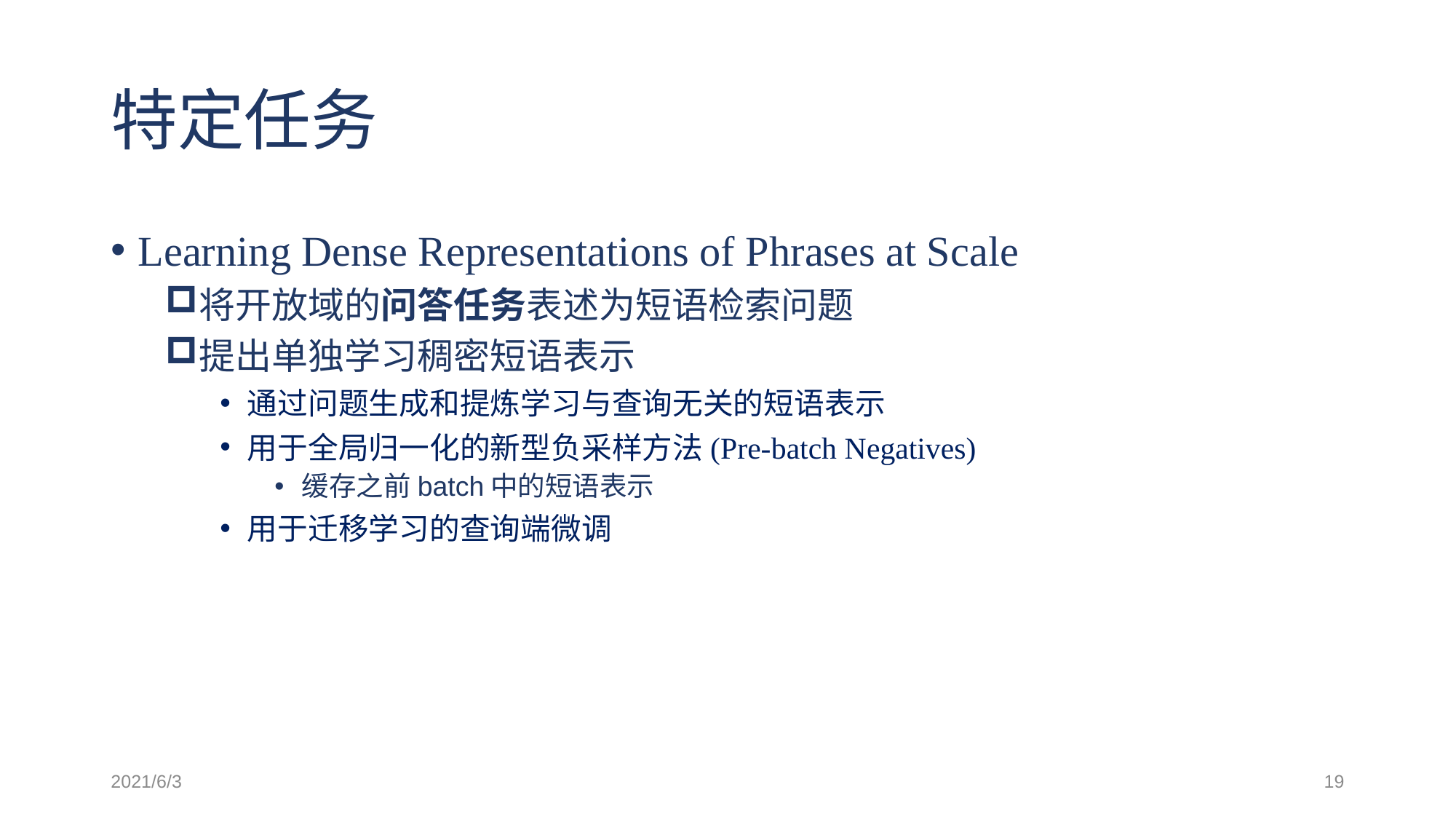

# 特定任务
Learning Dense Representations of Phrases at Scale
将开放域的问答任务表述为短语检索问题
提出单独学习稠密短语表示
通过问题生成和提炼学习与查询无关的短语表示
用于全局归一化的新型负采样方法(Pre-batch Negatives)
缓存之前batch中的短语表示
用于迁移学习的查询端微调
2021/6/3
19